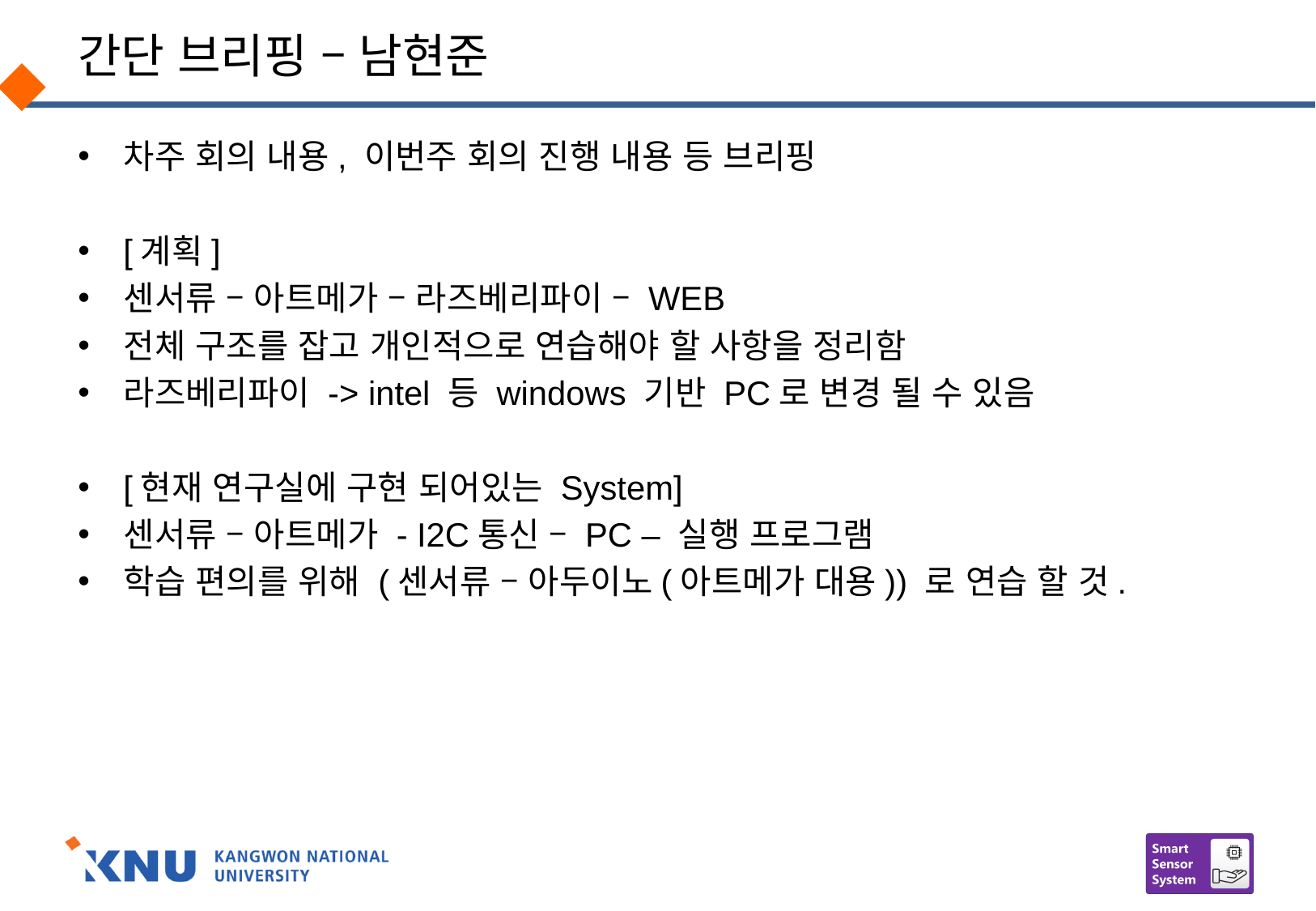

# 간단 브리핑 – 남현준
차주 회의 내용, 이번주 회의 진행 내용 등 브리핑

[계획]
센서류 – 아트메가 – 라즈베리파이 – WEB
전체 구조를 잡고 개인적으로 연습해야 할 사항을 정리함
라즈베리파이 -> intel 등 windows 기반 PC로 변경 될 수 있음

[현재 연구실에 구현 되어있는 System]
센서류 – 아트메가 - I2C통신 – PC – 실행 프로그램
학습 편의를 위해 (센서류 – 아두이노(아트메가 대용)) 로 연습 할 것.